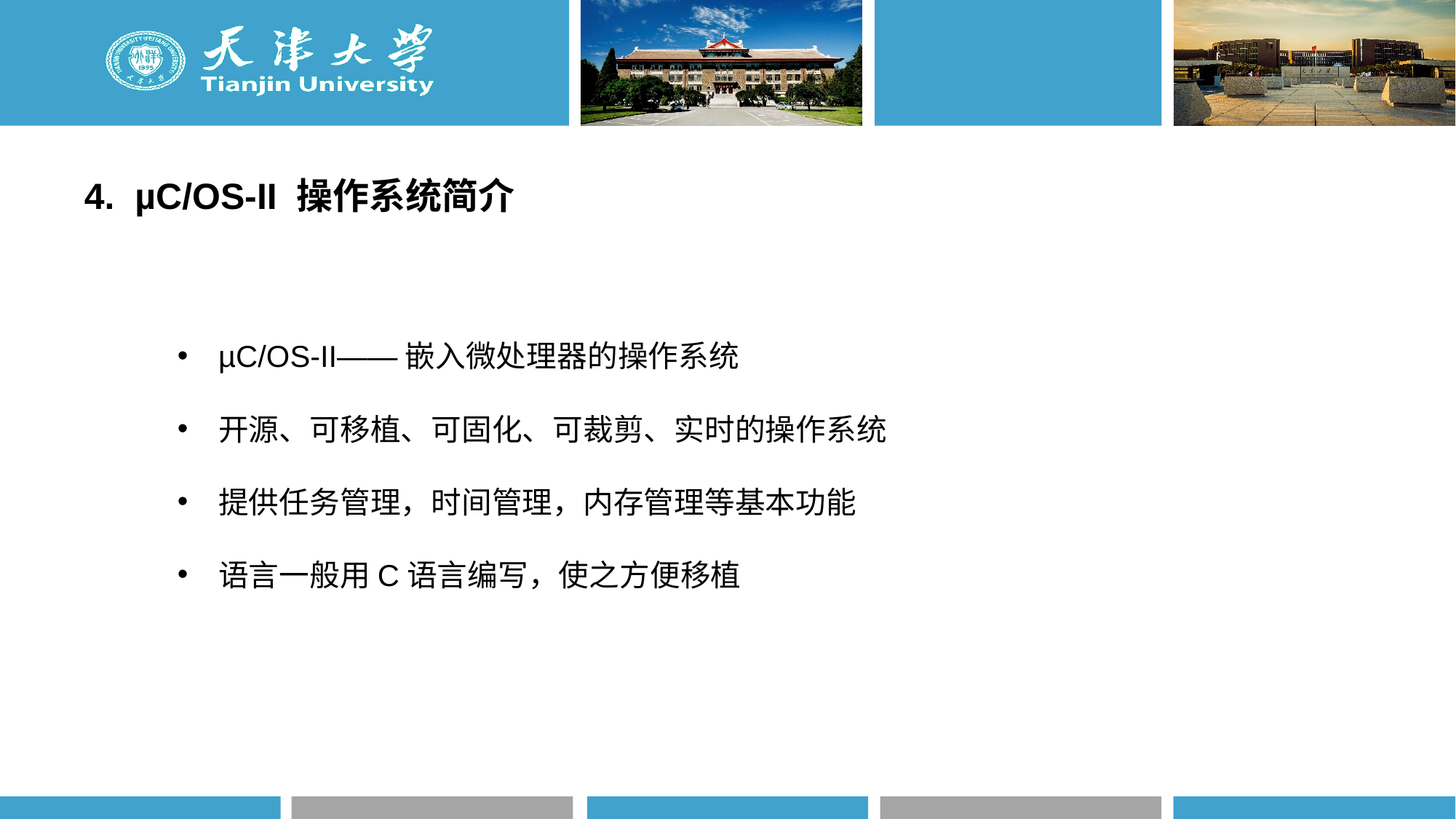

4.  µC/OS-II 操作系统简介
µC/OS-II——嵌入微处理器的操作系统
开源、可移植、可固化、可裁剪、实时的操作系统
提供任务管理，时间管理，内存管理等基本功能
语言一般用C语言编写，使之方便移植